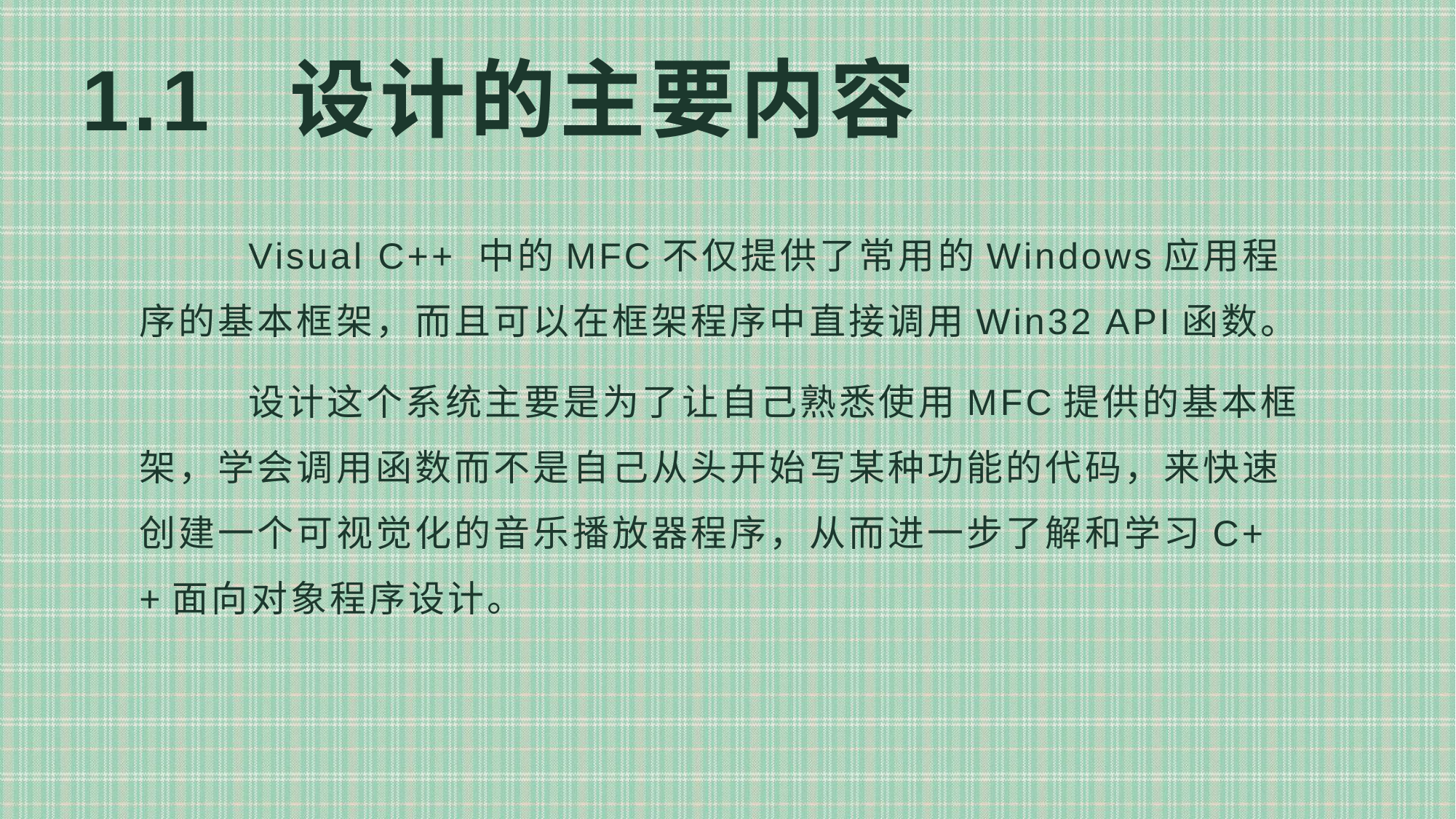

# 1.1  设计的主要内容
	Visual C++ 中的MFC不仅提供了常用的Windows应用程序的基本框架，而且可以在框架程序中直接调用Win32 API函数。
	设计这个系统主要是为了让自己熟悉使用MFC提供的基本框架，学会调用函数而不是自己从头开始写某种功能的代码，来快速创建一个可视觉化的音乐播放器程序，从而进一步了解和学习C++面向对象程序设计。